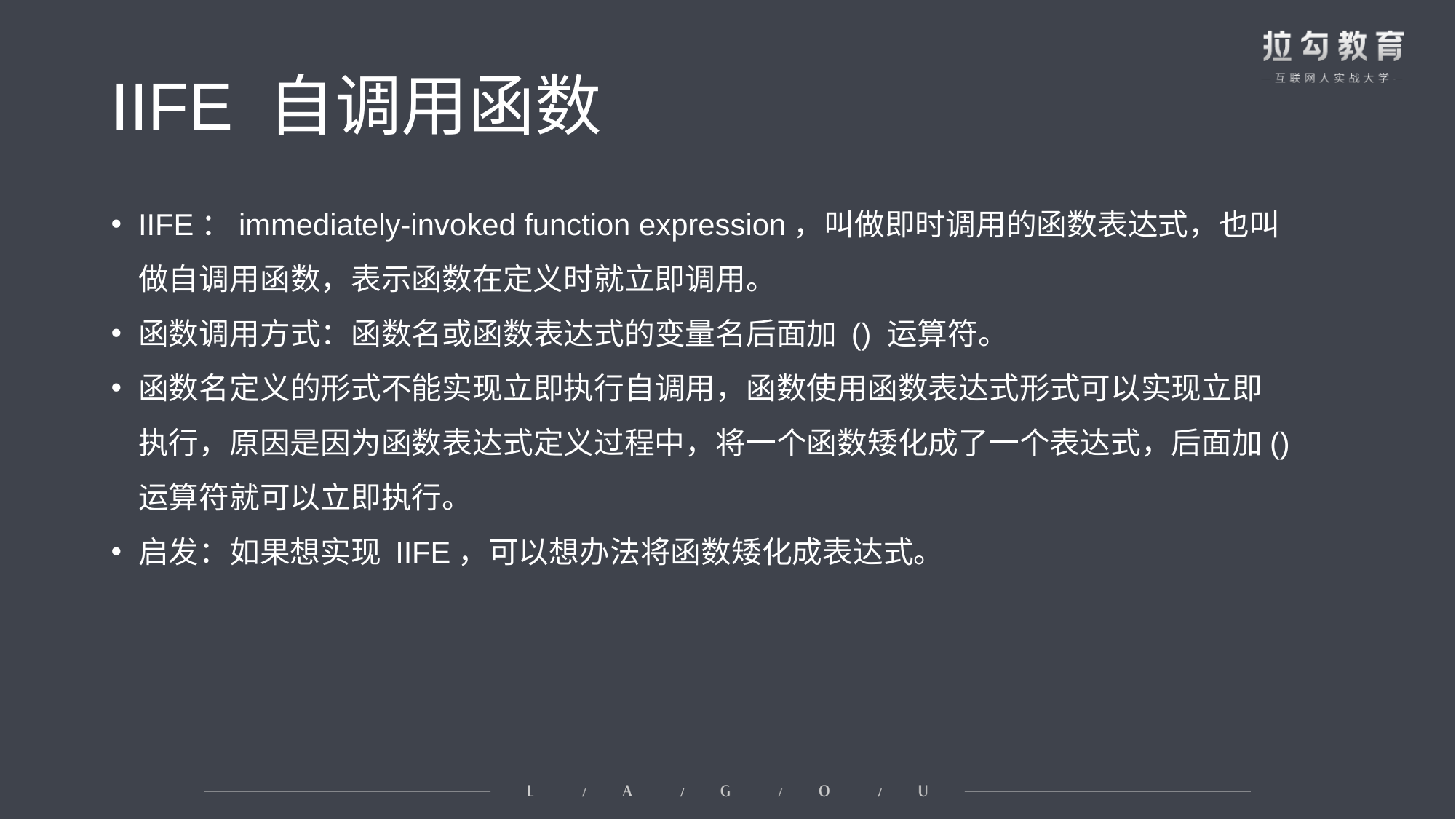

# IIFE 自调用函数
IIFE：immediately-invoked function expression，叫做即时调用的函数表达式，也叫做自调用函数，表示函数在定义时就立即调用。
函数调用方式：函数名或函数表达式的变量名后面加 () 运算符。
函数名定义的形式不能实现立即执行自调用，函数使用函数表达式形式可以实现立即执行，原因是因为函数表达式定义过程中，将一个函数矮化成了一个表达式，后面加()运算符就可以立即执行。
启发：如果想实现 IIFE，可以想办法将函数矮化成表达式。